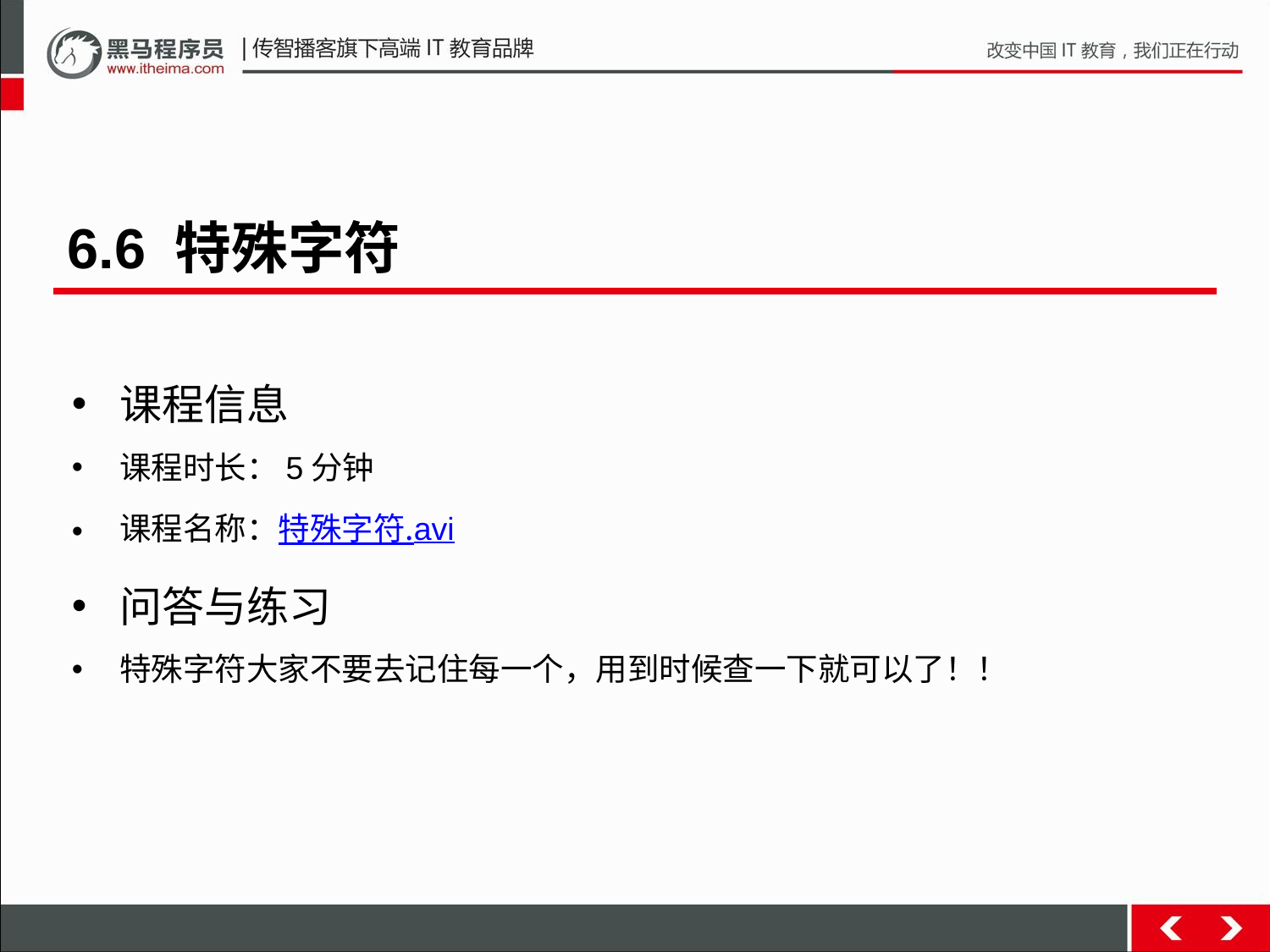

6.6 特殊字符
课程信息
课程时长：5分钟
课程名称：特殊字符.avi
问答与练习
特殊字符大家不要去记住每一个，用到时候查一下就可以了！！